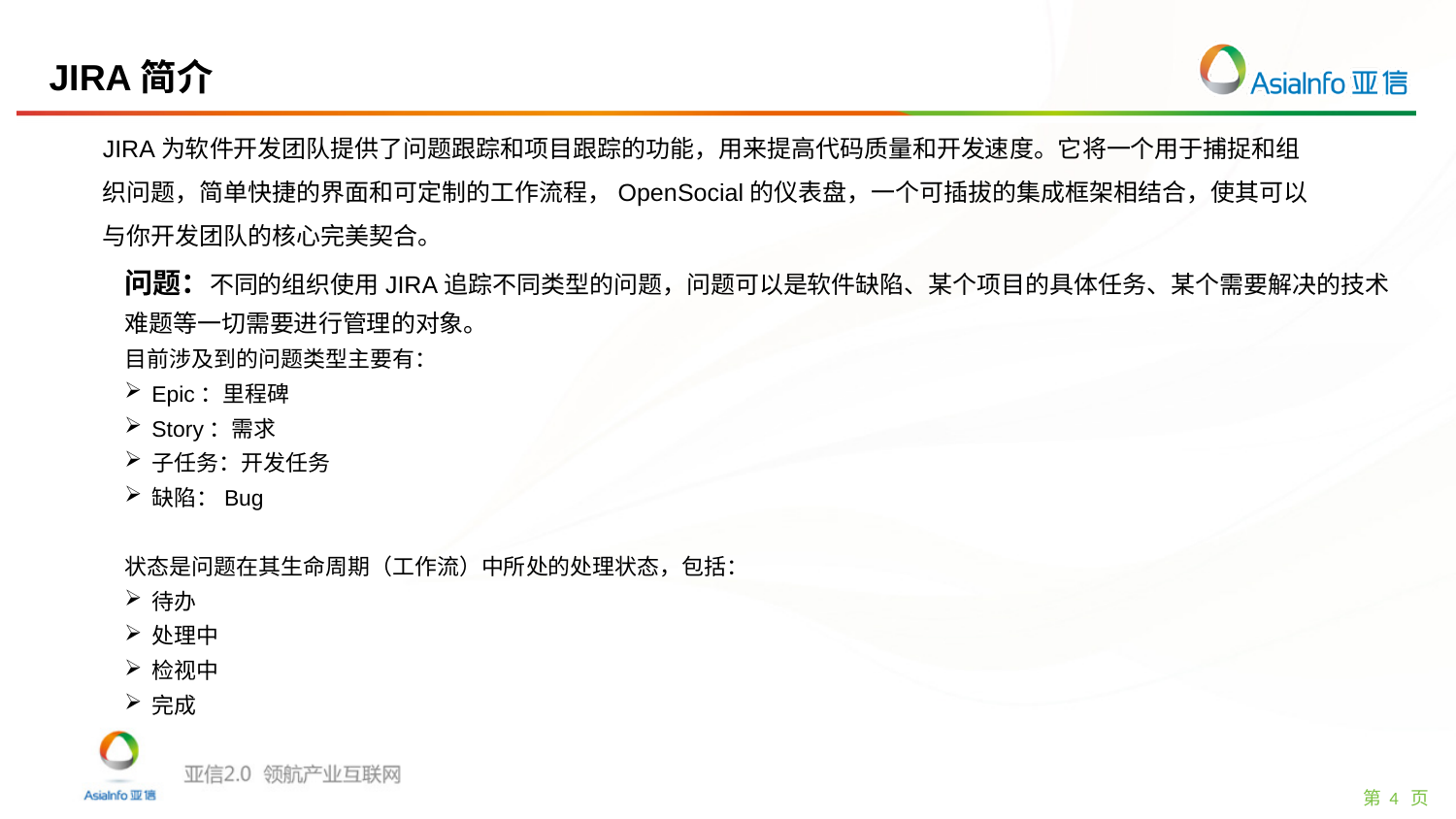

# JIRA简介
JIRA为软件开发团队提供了问题跟踪和项目跟踪的功能，用来提高代码质量和开发速度。它将一个用于捕捉和组织问题，简单快捷的界面和可定制的工作流程，OpenSocial的仪表盘，一个可插拔的集成框架相结合，使其可以与你开发团队的核心完美契合。
问题：不同的组织使用JIRA追踪不同类型的问题，问题可以是软件缺陷、某个项目的具体任务、某个需要解决的技术难题等一切需要进行管理的对象。
目前涉及到的问题类型主要有：
Epic：里程碑
Story：需求
子任务：开发任务
缺陷：Bug

状态是问题在其生命周期（工作流）中所处的处理状态，包括：
待办
处理中
检视中
完成